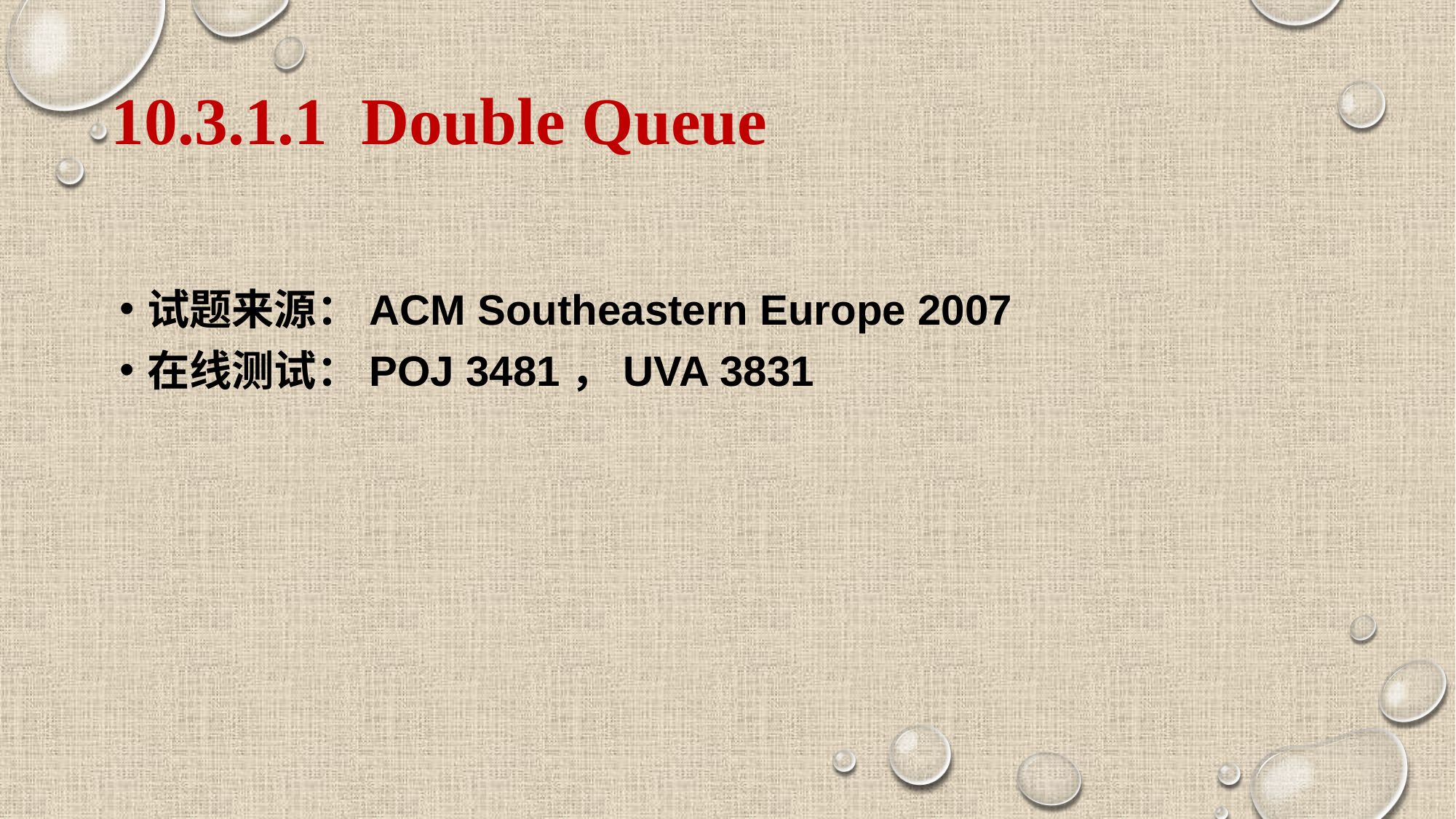

# 10.3.1.1  Double Queue
试题来源：ACM Southeastern Europe 2007
在线测试：POJ 3481，UVA 3831